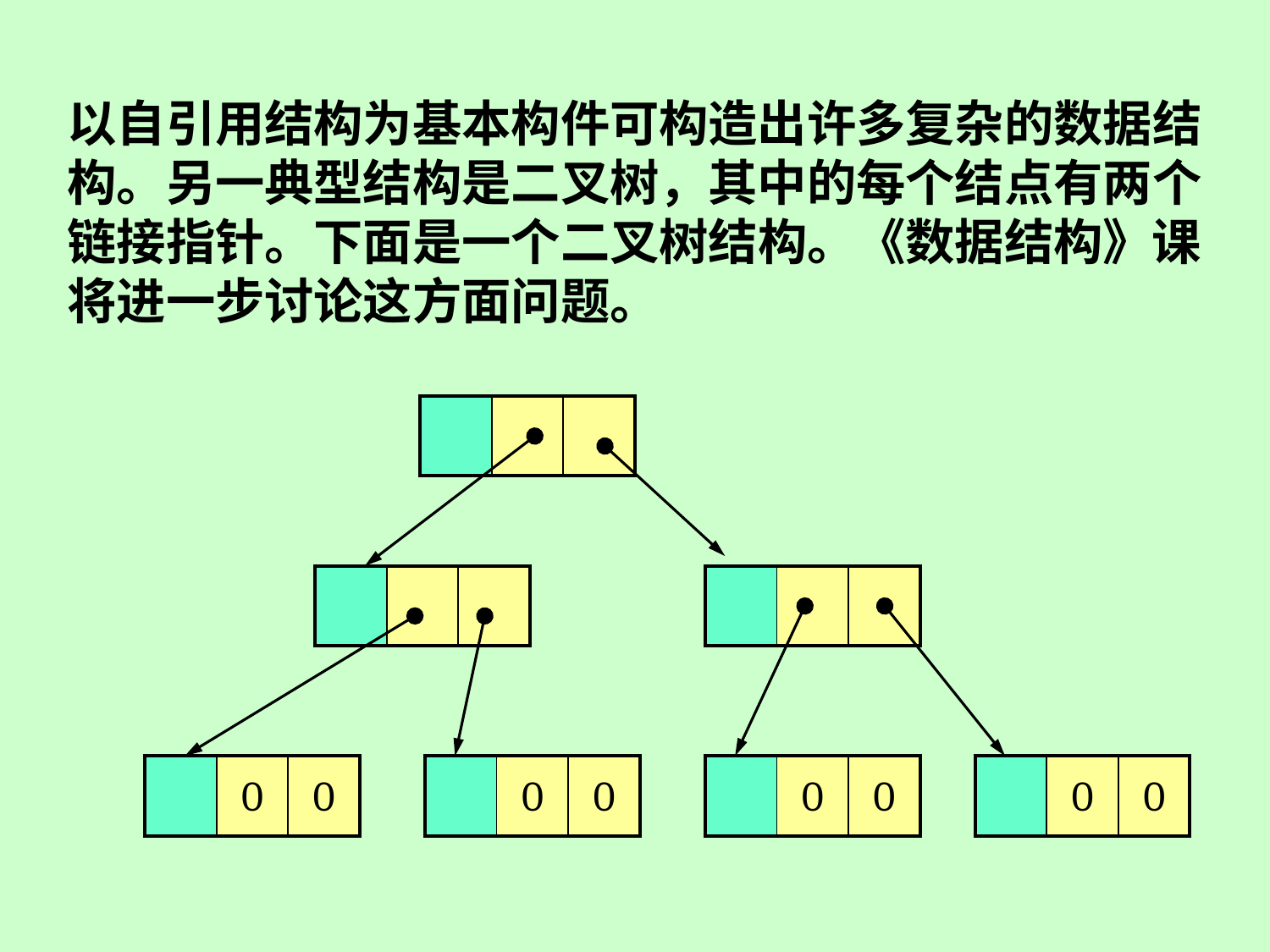

以自引用结构为基本构件可构造出许多复杂的数据结构。另一典型结构是二叉树，其中的每个结点有两个链接指针。下面是一个二叉树结构。《数据结构》课将进一步讨论这方面问题。
|  |  |  |
| --- | --- | --- |

|  |  |  |
| --- | --- | --- |
|  |  |  |
| --- | --- | --- |

|  | 0 | 0 |
| --- | --- | --- |
|  | 0 | 0 |
| --- | --- | --- |
|  | 0 | 0 |
| --- | --- | --- |
|  | 0 | 0 |
| --- | --- | --- |
75